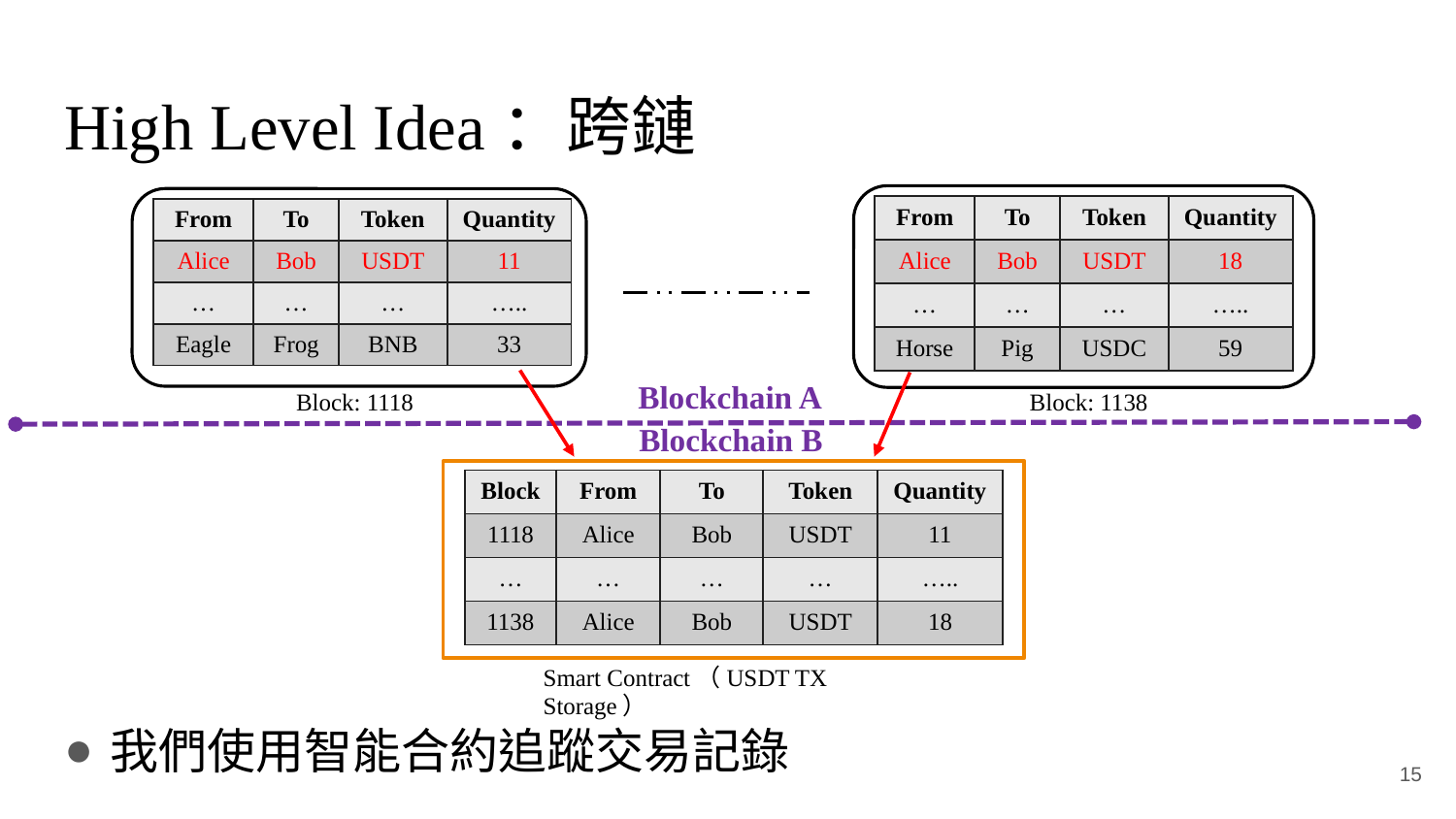

# High Level Idea：跨鏈

| From | To | Token | Quantity |
| --- | --- | --- | --- |
| Alice | Bob | USDT | 18 |
| … | … | … | ….. |
| Horse | Pig | USDC | 59 |
| From | To | Token | Quantity |
| --- | --- | --- | --- |
| Alice | Bob | USDT | 11 |
| … | … | … | ….. |
| Eagle | Frog | BNB | 33 |
Blockchain A
Block: 1118
Block: 1138
Blockchain B

| Block | From | To | Token | Quantity |
| --- | --- | --- | --- | --- |
| 1118 | Alice | Bob | USDT | 11 |
| … | … | … | … | ….. |
| 1138 | Alice | Bob | USDT | 18 |
Smart Contract（USDT TX Storage）
我們使用智能合約追蹤交易記錄
15